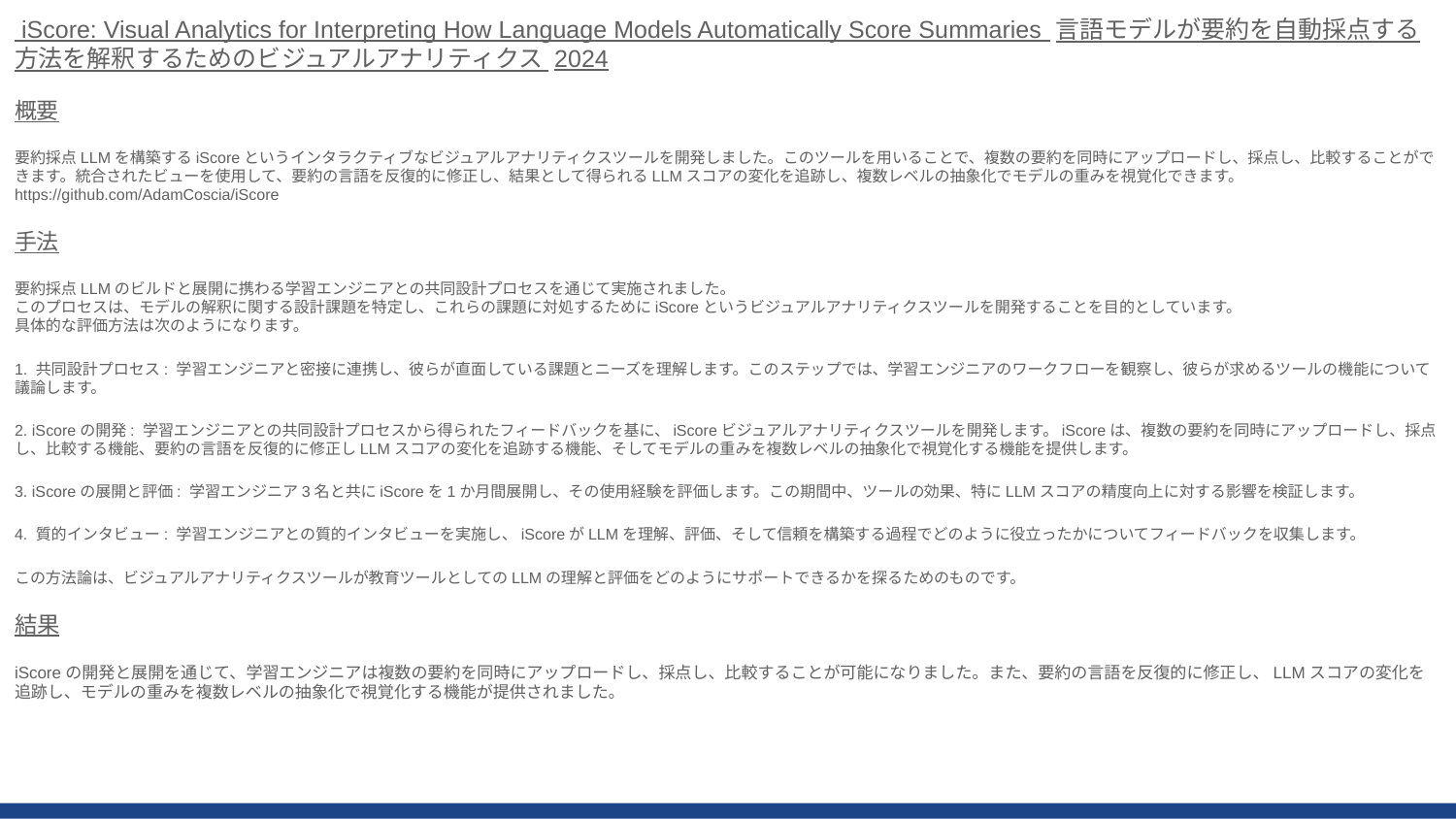

iScore: Visual Analytics for Interpreting How Language Models Automatically Score Summaries 言語モデルが要約を自動採点する方法を解釈するためのビジュアルアナリティクス 2024
概要
要約採点LLMを構築するiScoreというインタラクティブなビジュアルアナリティクスツールを開発しました。このツールを用いることで、複数の要約を同時にアップロードし、採点し、比較することができます。統合されたビューを使用して、要約の言語を反復的に修正し、結果として得られるLLMスコアの変化を追跡し、複数レベルの抽象化でモデルの重みを視覚化できます。
https://github.com/AdamCoscia/iScore
手法
要約採点LLMのビルドと展開に携わる学習エンジニアとの共同設計プロセスを通じて実施されました。
このプロセスは、モデルの解釈に関する設計課題を特定し、これらの課題に対処するためにiScoreというビジュアルアナリティクスツールを開発することを目的としています。
具体的な評価方法は次のようになります。
1. 共同設計プロセス: 学習エンジニアと密接に連携し、彼らが直面している課題とニーズを理解します。このステップでは、学習エンジニアのワークフローを観察し、彼らが求めるツールの機能について議論します。
2. iScoreの開発: 学習エンジニアとの共同設計プロセスから得られたフィードバックを基に、iScoreビジュアルアナリティクスツールを開発します。iScoreは、複数の要約を同時にアップロードし、採点し、比較する機能、要約の言語を反復的に修正しLLMスコアの変化を追跡する機能、そしてモデルの重みを複数レベルの抽象化で視覚化する機能を提供します。
3. iScoreの展開と評価: 学習エンジニア3名と共にiScoreを1か月間展開し、その使用経験を評価します。この期間中、ツールの効果、特にLLMスコアの精度向上に対する影響を検証します。
4. 質的インタビュー: 学習エンジニアとの質的インタビューを実施し、iScoreがLLMを理解、評価、そして信頼を構築する過程でどのように役立ったかについてフィードバックを収集します。
この方法論は、ビジュアルアナリティクスツールが教育ツールとしてのLLMの理解と評価をどのようにサポートできるかを探るためのものです。
結果
iScoreの開発と展開を通じて、学習エンジニアは複数の要約を同時にアップロードし、採点し、比較することが可能になりました。また、要約の言語を反復的に修正し、LLMスコアの変化を追跡し、モデルの重みを複数レベルの抽象化で視覚化する機能が提供されました。